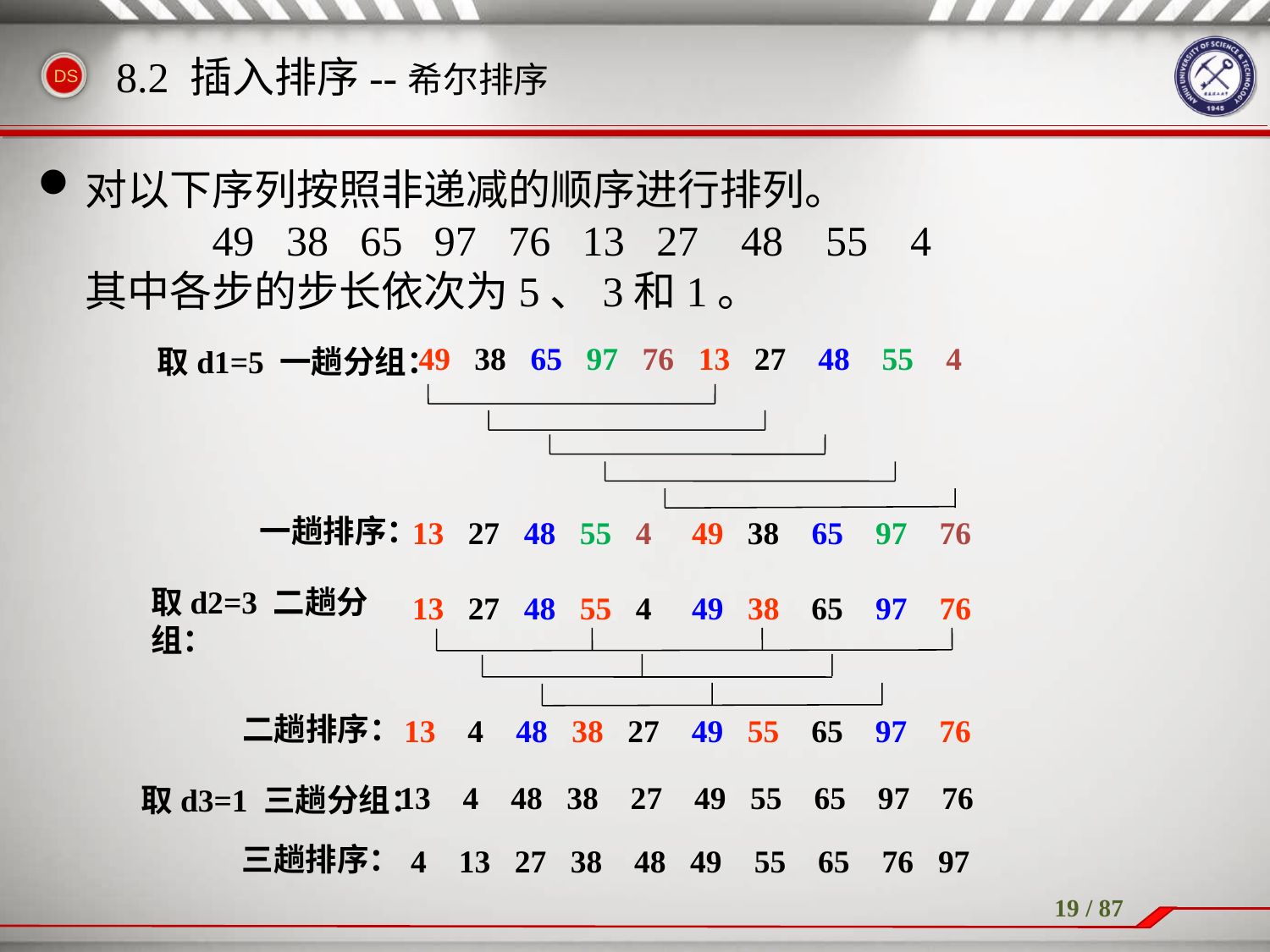

对以下序列按照非递减的顺序进行排列。
		49   38   65   97   76   13   27    48    55    4
	其中各步的步长依次为5、3和1。

8.2 插入排序--希尔排序
49   38   65   97   76   13   27    48    55    4
取d1=5 一趟分组：

一趟排序：
13   27   48   55   4     49   38    65    97    76
取d2=3 二趟分组：
13   27   48   55   4     49   38    65    97    76

二趟排序：
13    4    48   38   27    49   55    65    97    76
13    4    48   38    27    49   55    65    97    76
取d3=1 三趟分组：
三趟排序：
4    13   27   38    48   49    55    65    76   97